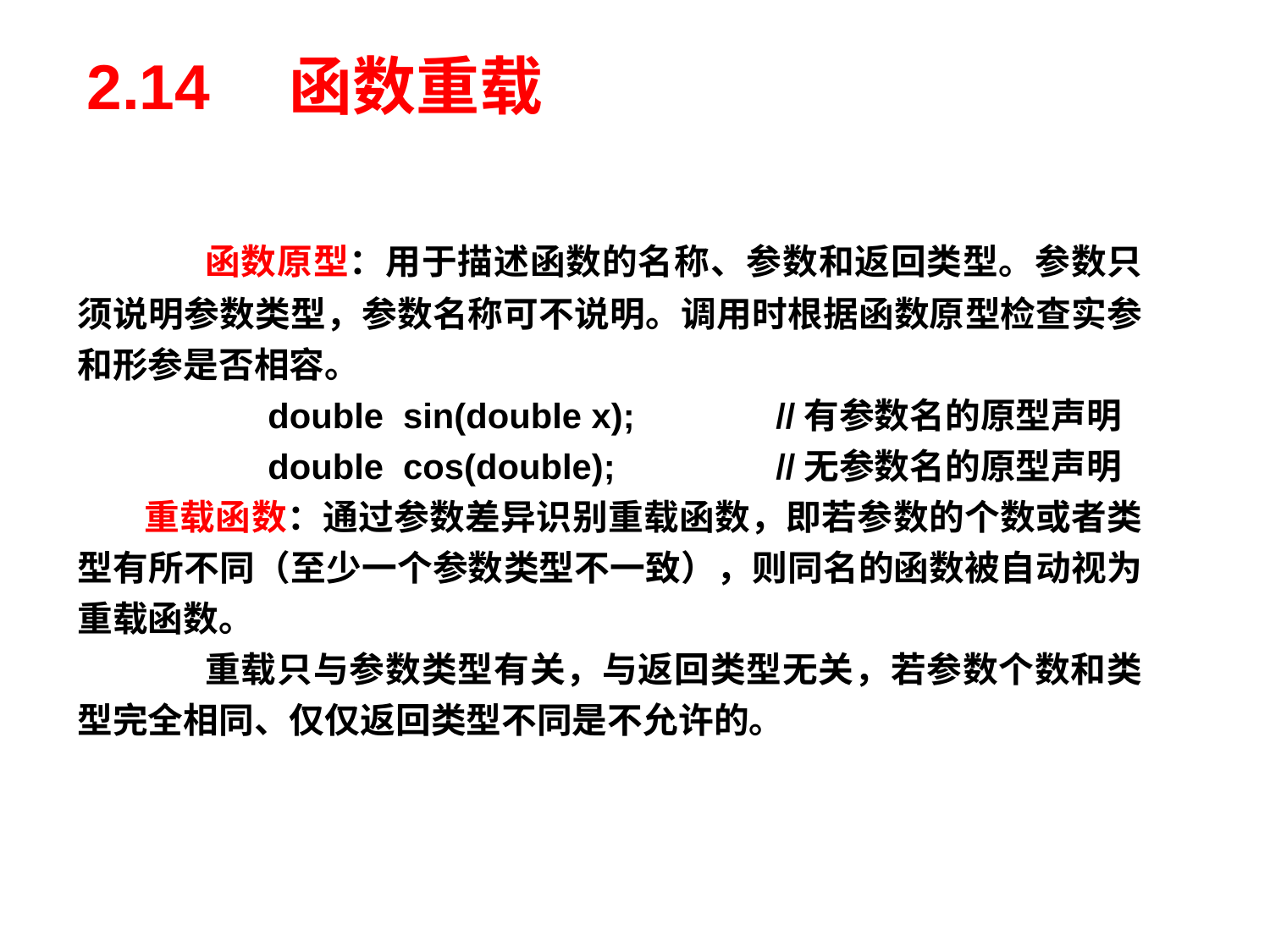

# 2.14　函数重载
	函数原型：用于描述函数的名称、参数和返回类型。参数只须说明参数类型，参数名称可不说明。调用时根据函数原型检查实参和形参是否相容。
	double  sin(double x); 		//有参数名的原型声明
	double  cos(double);  		//无参数名的原型声明
       重载函数：通过参数差异识别重载函数，即若参数的个数或者类型有所不同（至少一个参数类型不一致），则同名的函数被自动视为重载函数。
	重载只与参数类型有关，与返回类型无关，若参数个数和类型完全相同、仅仅返回类型不同是不允许的。